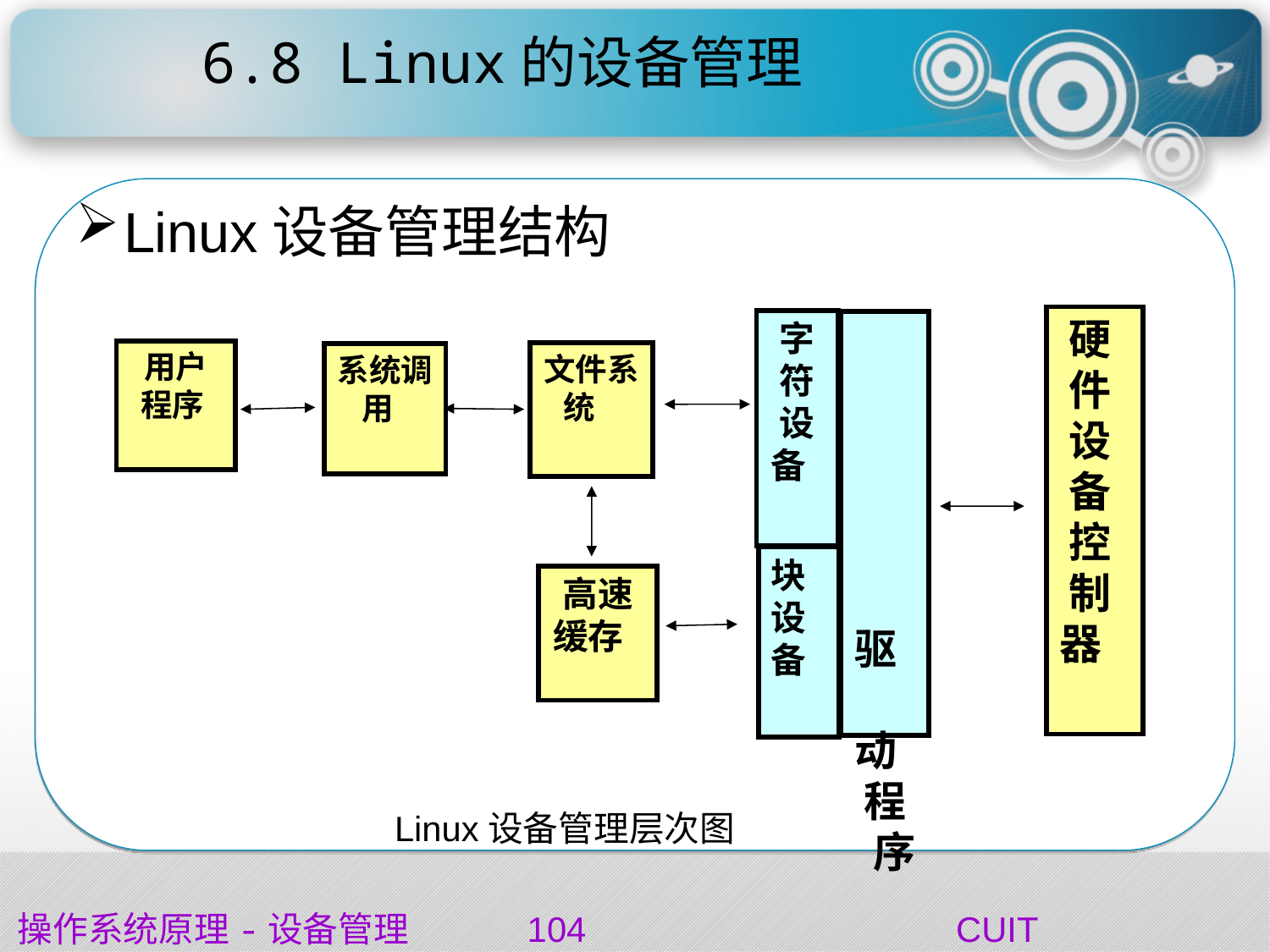

# 6.8 Linux的设备管理
Linux设备管理结构
硬  件  设  备  控  制  器
字符设备

驱
动    程    序
块设备
用户程序
文件系统
系统调用

高速缓存

Linux设备管理层次图